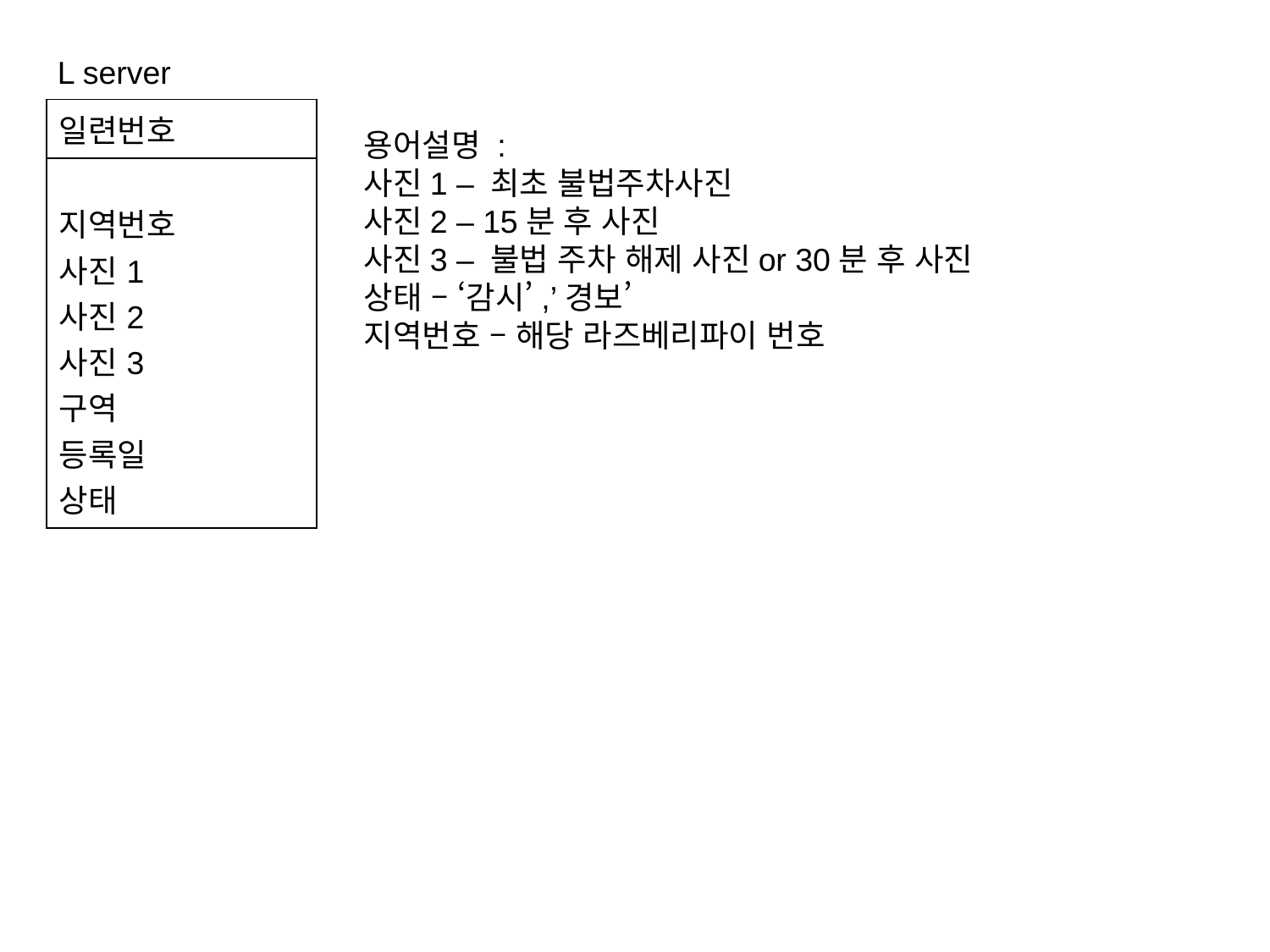

L server
| 일련번호 |
| --- |
| 지역번호 사진1 사진2 사진3 구역 등록일 상태 |
용어설명 :
사진1 – 최초 불법주차사진
사진2 – 15분 후 사진
사진3 – 불법 주차 해제 사진or 30분 후 사진
상태 – ‘감시’,’경보’
지역번호 – 해당 라즈베리파이 번호